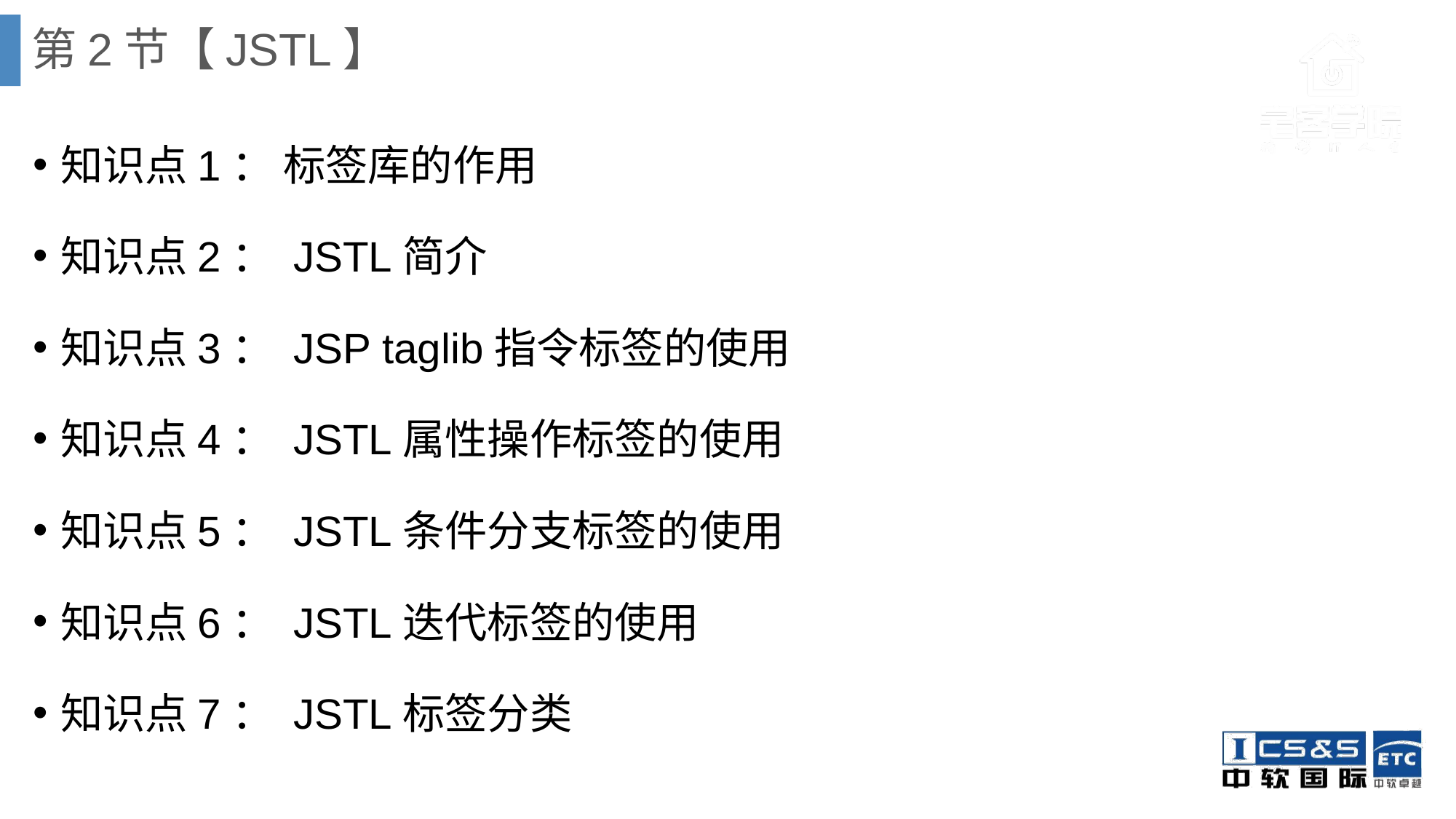

# 第2节【JSTL】
知识点1： 标签库的作用
知识点2： JSTL简介
知识点3： JSP taglib指令标签的使用
知识点4： JSTL属性操作标签的使用
知识点5： JSTL条件分支标签的使用
知识点6： JSTL迭代标签的使用
知识点7： JSTL标签分类